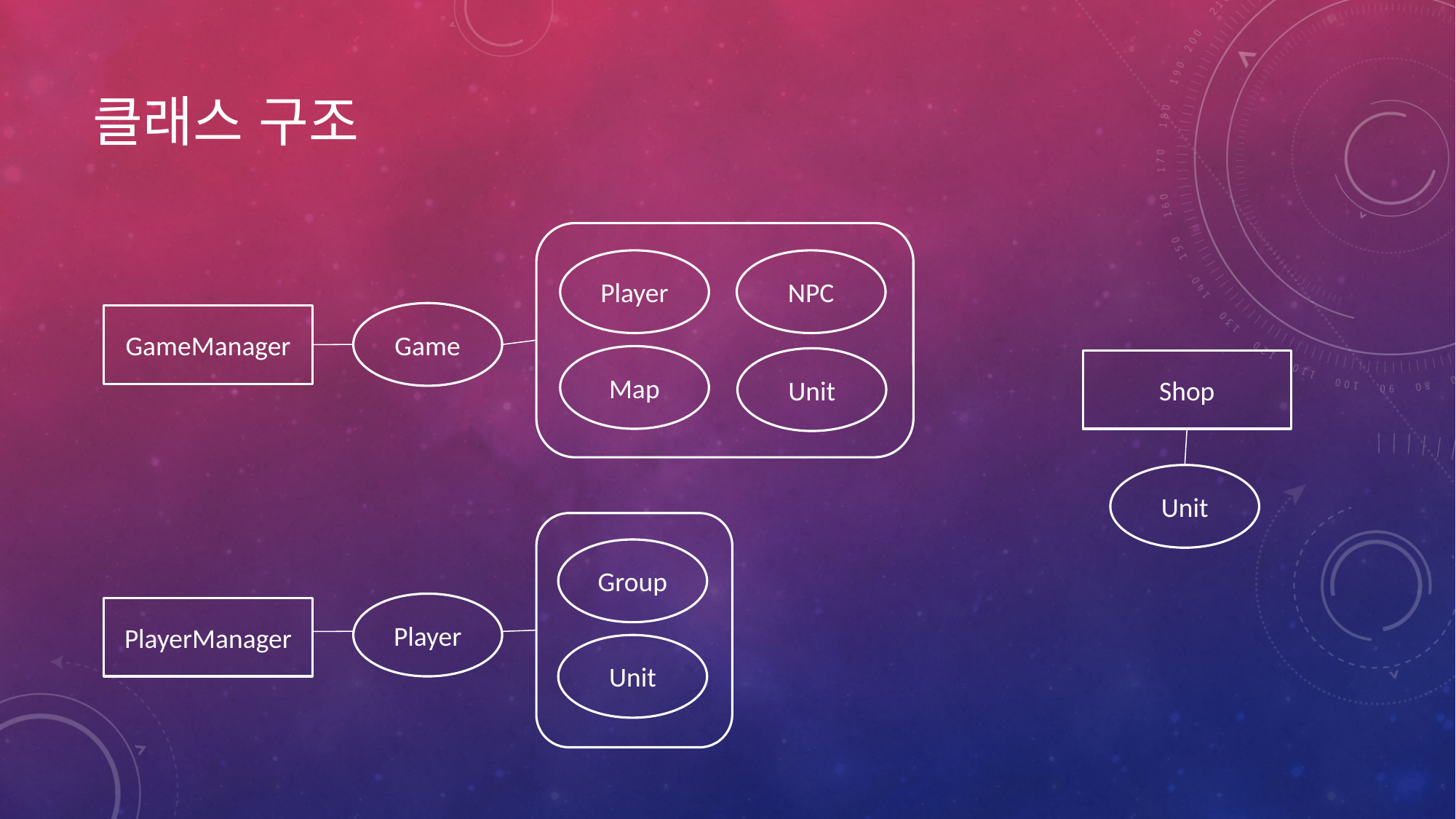

# 클래스 구조

Player
NPC
Game
GameManager
Map
Unit
Shop
Unit

Group
Player
PlayerManager
Unit